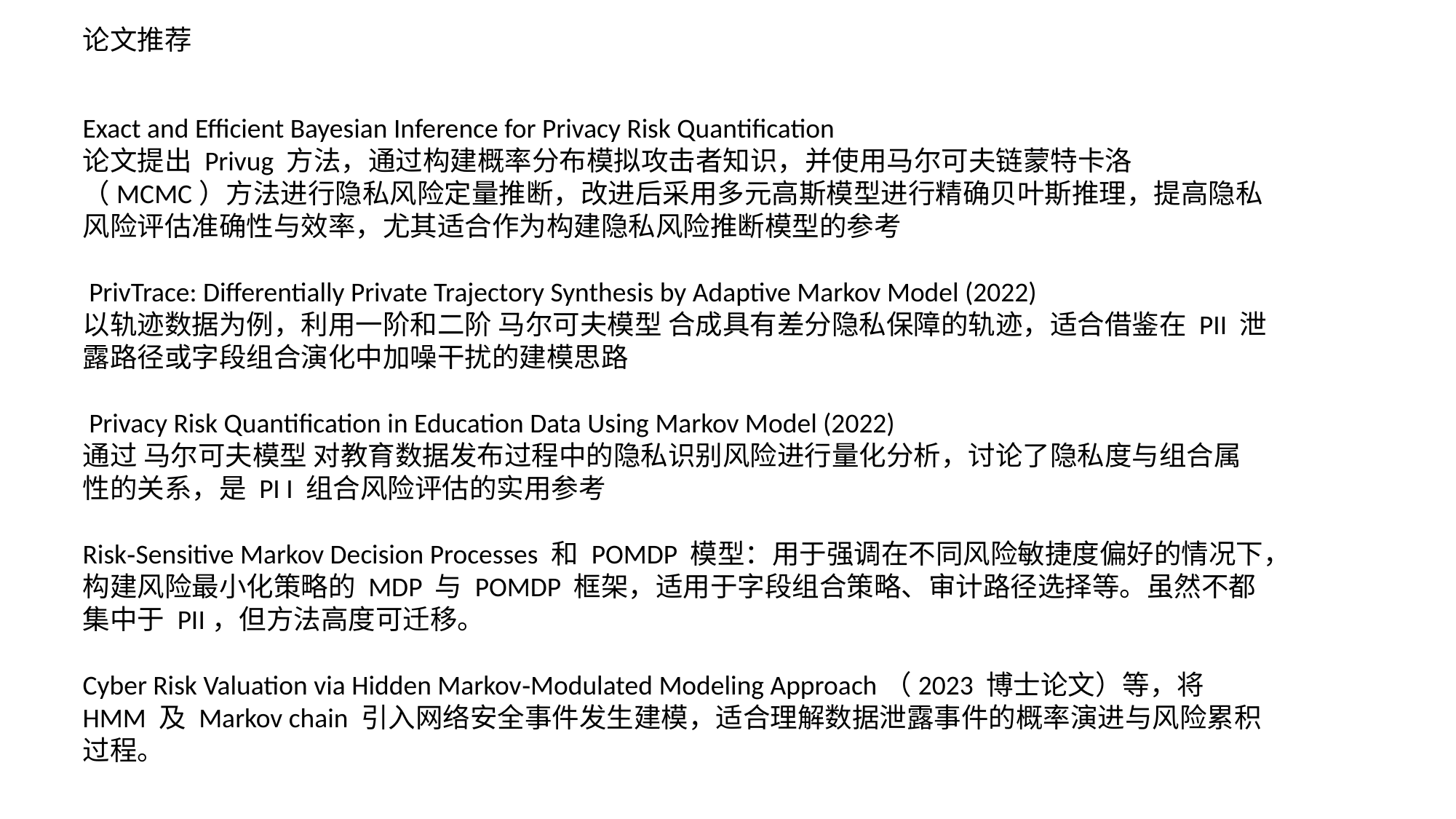

论文推荐
Exact and Efficient Bayesian Inference for Privacy Risk Quantification
论文提出 Privug 方法，通过构建概率分布模拟攻击者知识，并使用马尔可夫链蒙特卡洛（MCMC）方法进行隐私风险定量推断，改进后采用多元高斯模型进行精确贝叶斯推理，提高隐私风险评估准确性与效率，尤其适合作为构建隐私风险推断模型的参考

 PrivTrace: Differentially Private Trajectory Synthesis by Adaptive Markov Model (2022)
以轨迹数据为例，利用一阶和二阶 马尔可夫模型 合成具有差分隐私保障的轨迹，适合借鉴在 PII 泄露路径或字段组合演化中加噪干扰的建模思路

 Privacy Risk Quantification in Education Data Using Markov Model (2022)
通过 马尔可夫模型 对教育数据发布过程中的隐私识别风险进行量化分析，讨论了隐私度与组合属性的关系，是 PI I 组合风险评估的实用参考

Risk‑Sensitive Markov Decision Processes 和 POMDP 模型：用于强调在不同风险敏捷度偏好的情况下，构建风险最小化策略的 MDP 与 POMDP 框架，适用于字段组合策略、审计路径选择等。虽然不都集中于 PII，但方法高度可迁移。

Cyber Risk Valuation via Hidden Markov‑Modulated Modeling Approach（2023 博士论文）等，将 HMM 及 Markov chain 引入网络安全事件发生建模，适合理解数据泄露事件的概率演进与风险累积过程。